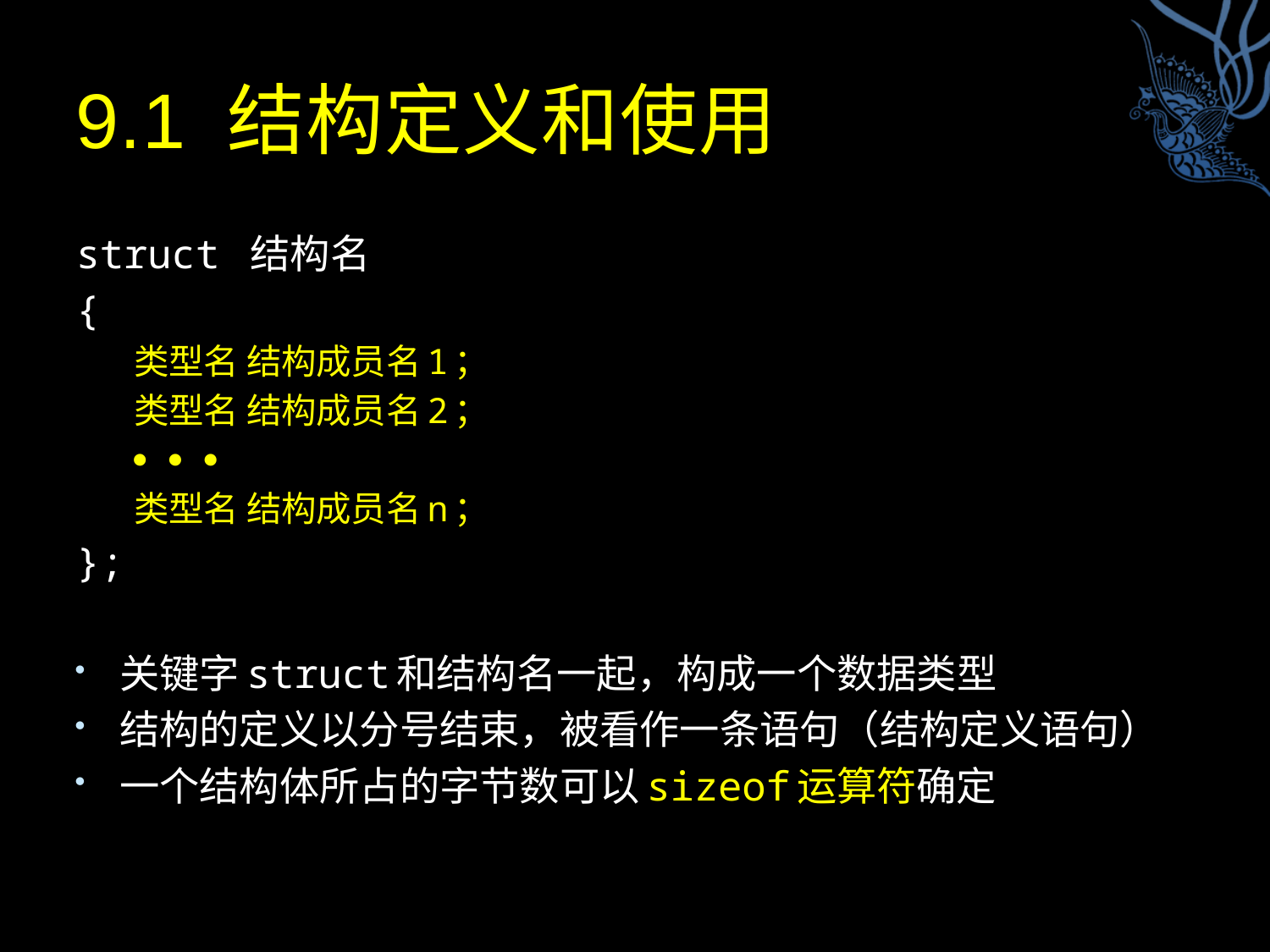

# 9.1 结构定义和使用
struct 结构名
{
类型名 结构成员名1；
类型名 结构成员名2；
• • •
类型名 结构成员名n；
};

关键字struct和结构名一起，构成一个数据类型
结构的定义以分号结束，被看作一条语句（结构定义语句）
一个结构体所占的字节数可以sizeof运算符确定